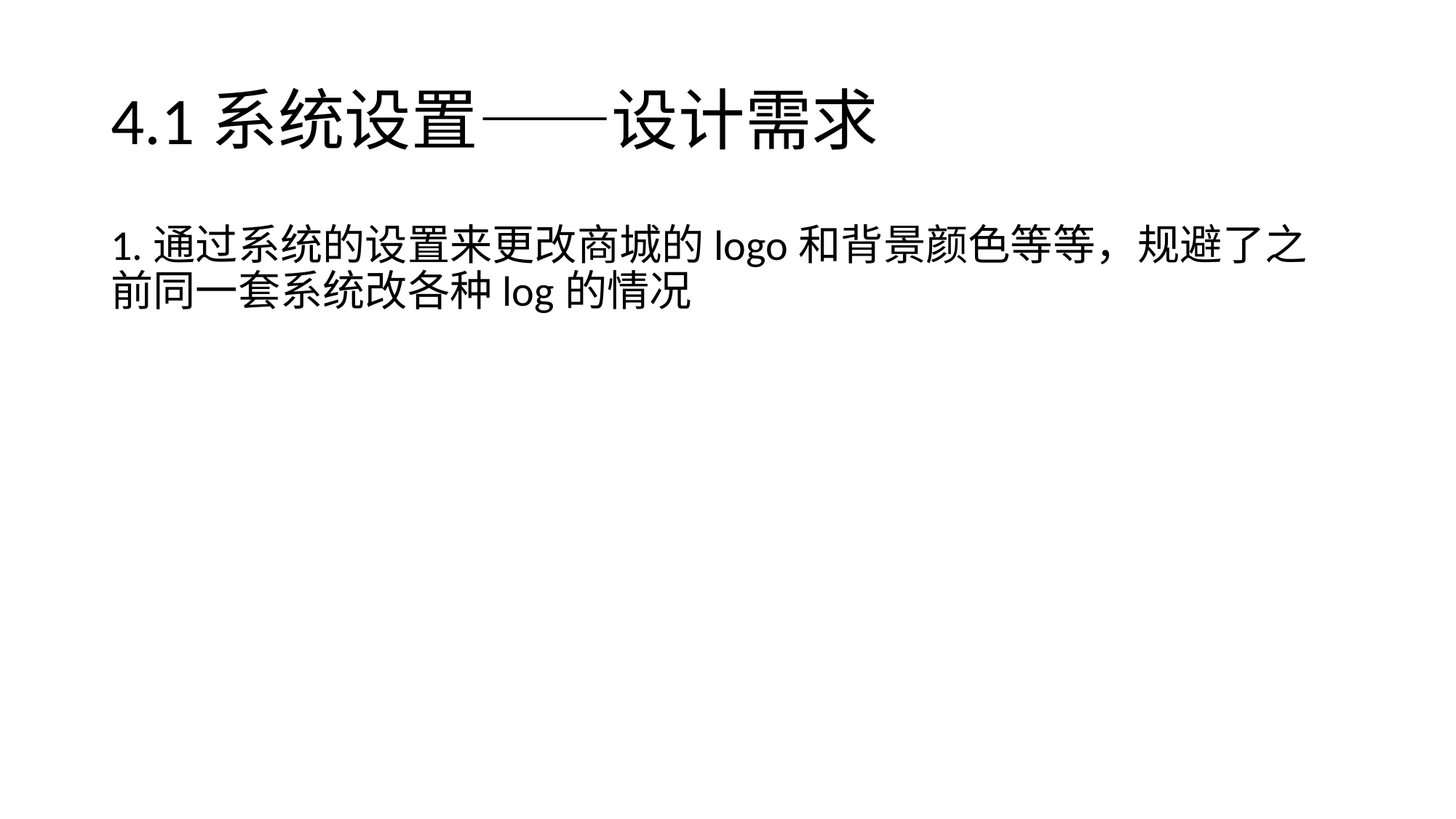

# 4.1系统设置——设计需求
1.通过系统的设置来更改商城的logo和背景颜色等等，规避了之前同一套系统改各种log的情况